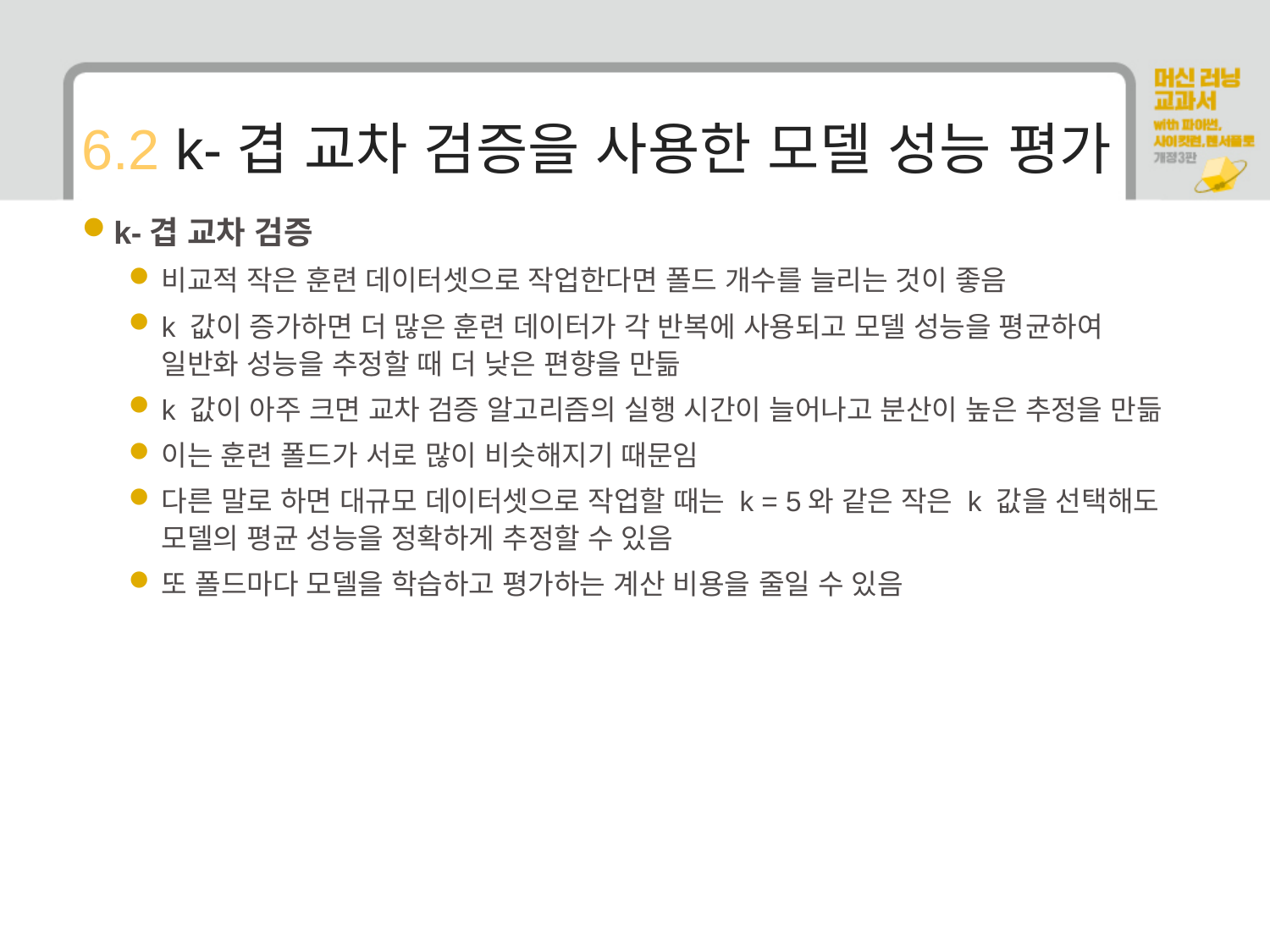

# 6.2 k-겹 교차 검증을 사용한 모델 성능 평가
k-겹 교차 검증
비교적 작은 훈련 데이터셋으로 작업한다면 폴드 개수를 늘리는 것이 좋음
k 값이 증가하면 더 많은 훈련 데이터가 각 반복에 사용되고 모델 성능을 평균하여 일반화 성능을 추정할 때 더 낮은 편향을 만듦
k 값이 아주 크면 교차 검증 알고리즘의 실행 시간이 늘어나고 분산이 높은 추정을 만듦
이는 훈련 폴드가 서로 많이 비슷해지기 때문임
다른 말로 하면 대규모 데이터셋으로 작업할 때는 k = 5와 같은 작은 k 값을 선택해도 모델의 평균 성능을 정확하게 추정할 수 있음
또 폴드마다 모델을 학습하고 평가하는 계산 비용을 줄일 수 있음